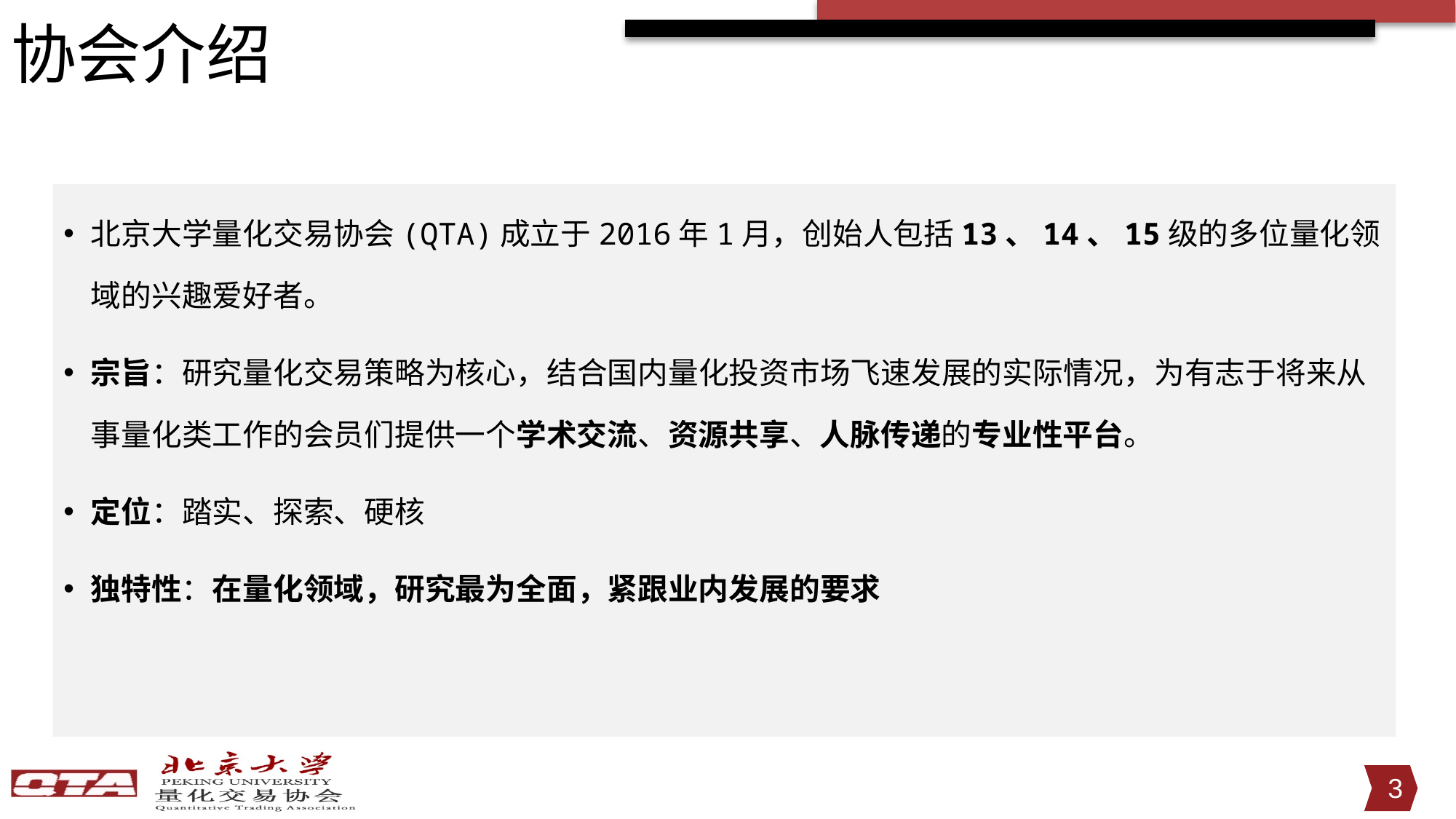

协会介绍
北京大学量化交易协会(QTA)成立于2016年1月，创始人包括13、14、15级的多位量化领域的兴趣爱好者。
宗旨：研究量化交易策略为核心，结合国内量化投资市场飞速发展的实际情况，为有志于将来从事量化类工作的会员们提供一个学术交流、资源共享、人脉传递的专业性平台。
定位：踏实、探索、硬核
独特性：在量化领域，研究最为全面，紧跟业内发展的要求

3